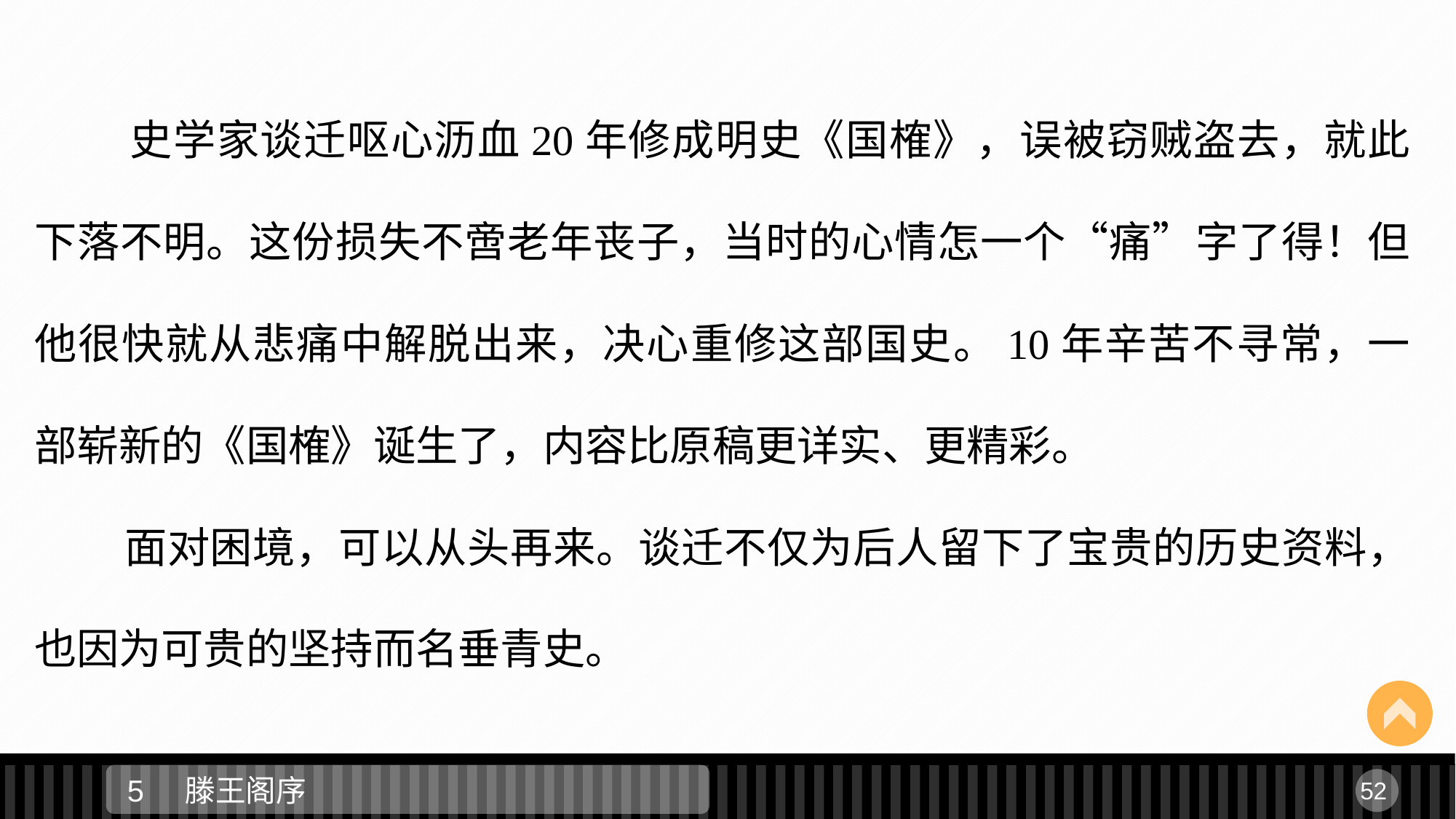

史学家谈迁呕心沥血20年修成明史《国榷》，误被窃贼盗去，就此下落不明。这份损失不啻老年丧子，当时的心情怎一个“痛”字了得！但他很快就从悲痛中解脱出来，决心重修这部国史。10年辛苦不寻常，一部崭新的《国榷》诞生了，内容比原稿更详实、更精彩。
        面对困境，可以从头再来。谈迁不仅为后人留下了宝贵的历史资料，也因为可贵的坚持而名垂青史。